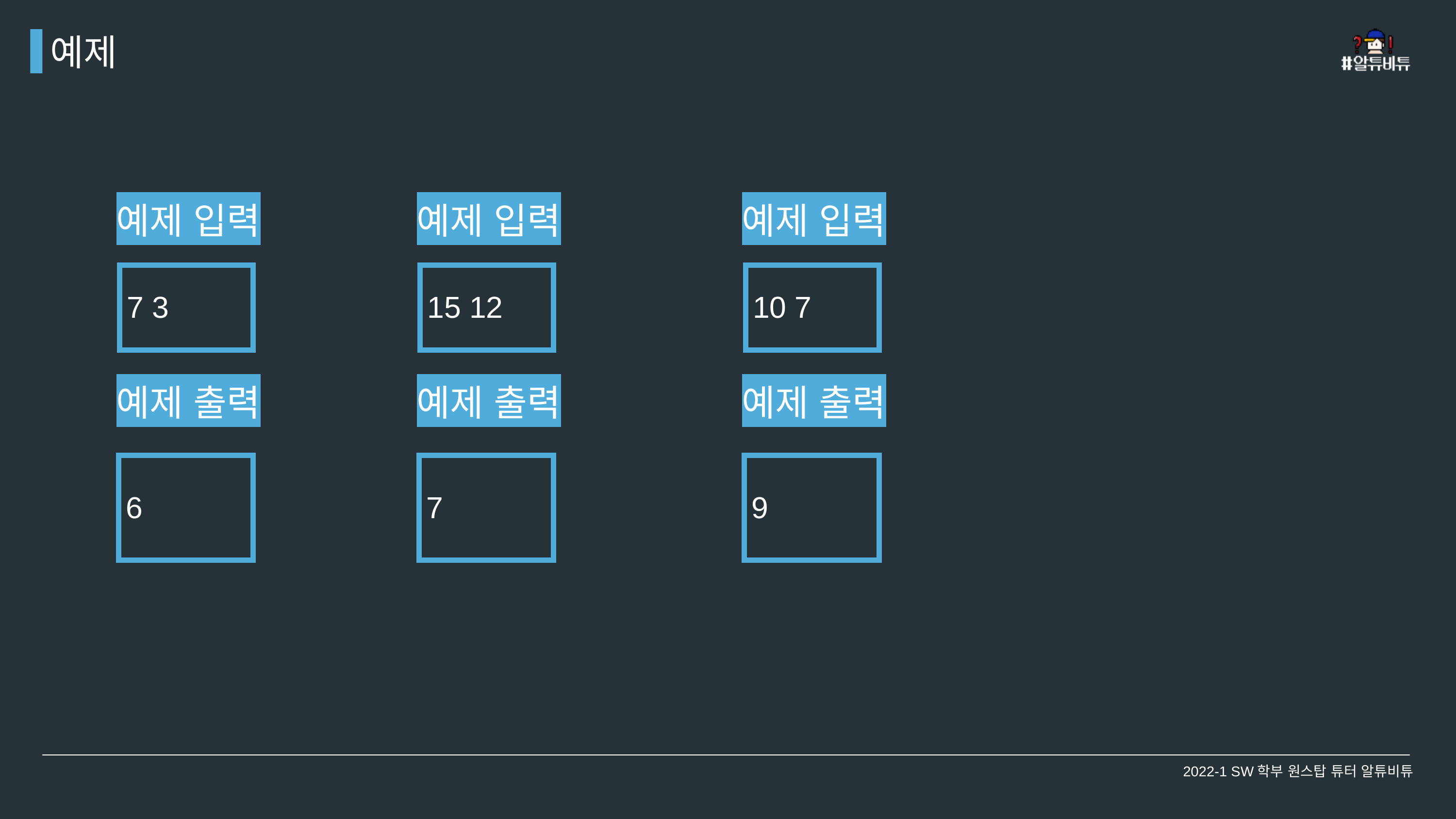

예제
예제 입력
예제 입력
예제 입력
| 7 3 |
| --- |
| 15 12 |
| --- |
| 10 7 |
| --- |
예제 출력
예제 출력
예제 출력
| 6 |
| --- |
| 7 |
| --- |
| 9 |
| --- |
2022-1 SW학부 원스탑 튜터 알튜비튜